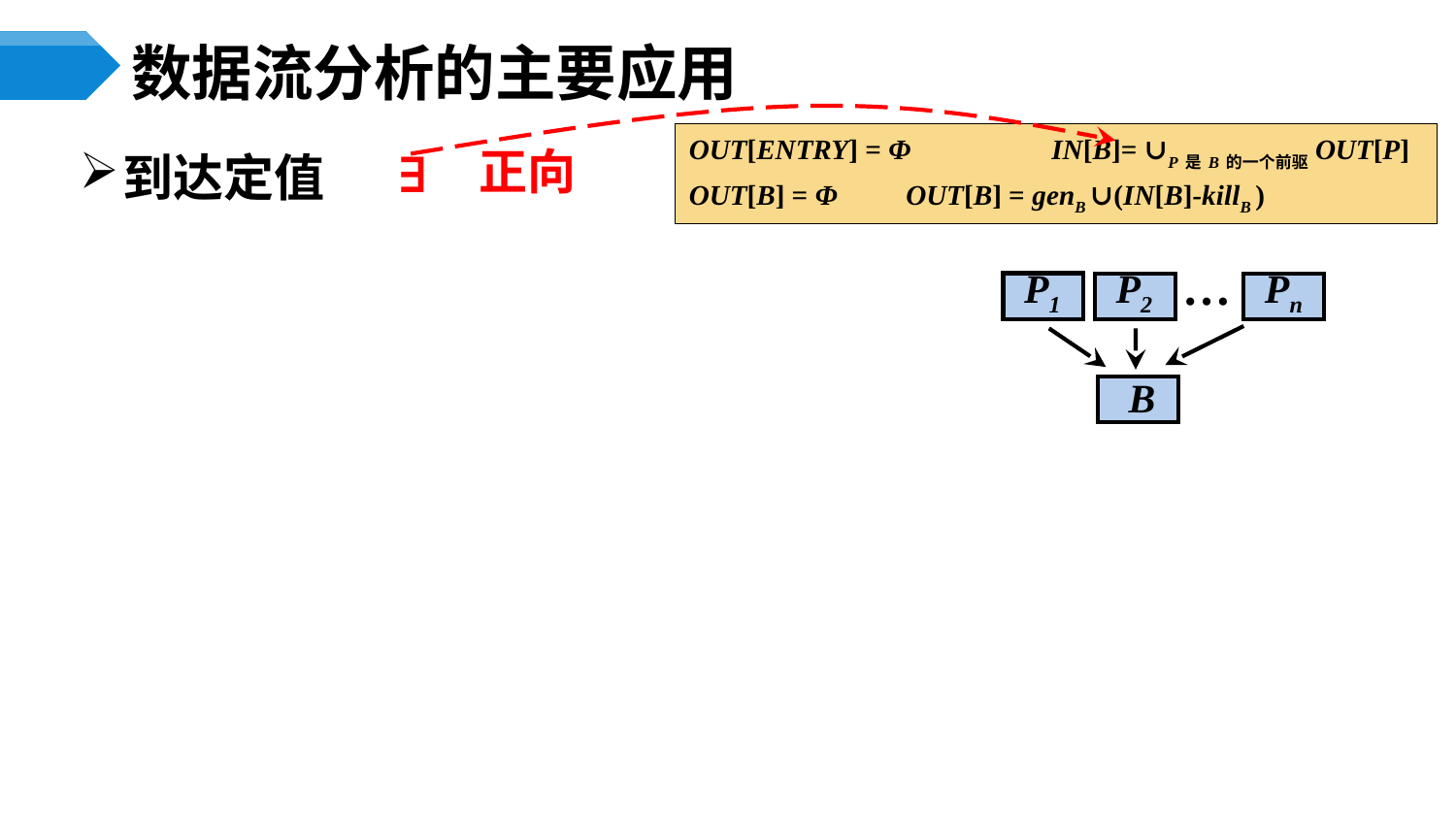

# 数据流分析的主要应用

OUT[ENTRY] = Φ	    IN[B]= ∪P是B的一个前驱OUT[P]
OUT[B] = Φ	    OUT[B] = genB ∪(IN[B]-killB )
正向
到达定值

∃
…
 P1
 P2
 Pn

  B